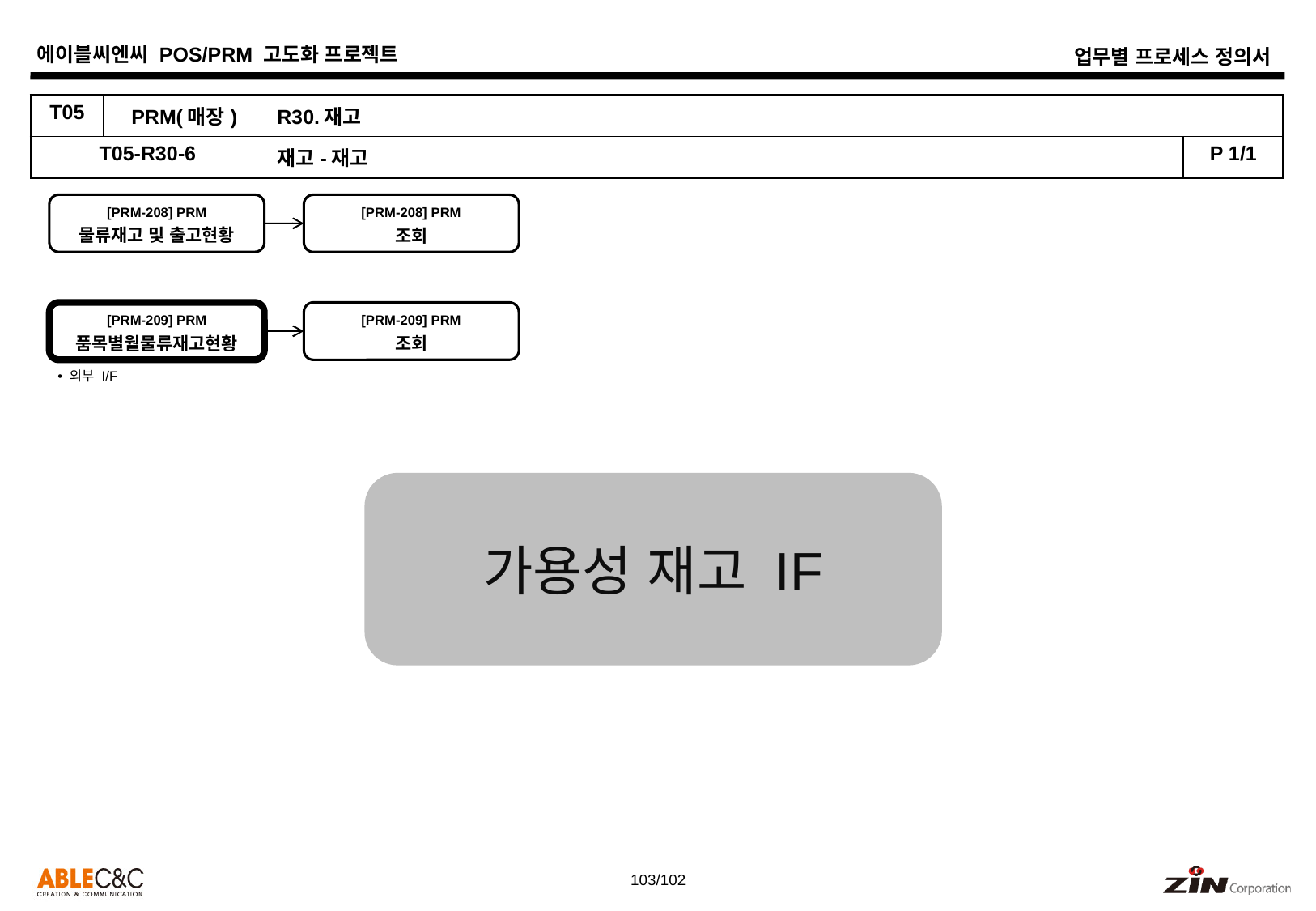

| T05 | PRM(매장) | R30.재고 |  |
| --- | --- | --- | --- |
| T05-R30-6 |  | 재고-재고 | P 1/1 |
[PRM-208] PRM
물류재고 및 출고현황
[PRM-208] PRM
조회
[PRM-209] PRM
품목별월물류재고현황
[PRM-209] PRM
조회
외부 I/F
가용성 재고 IF